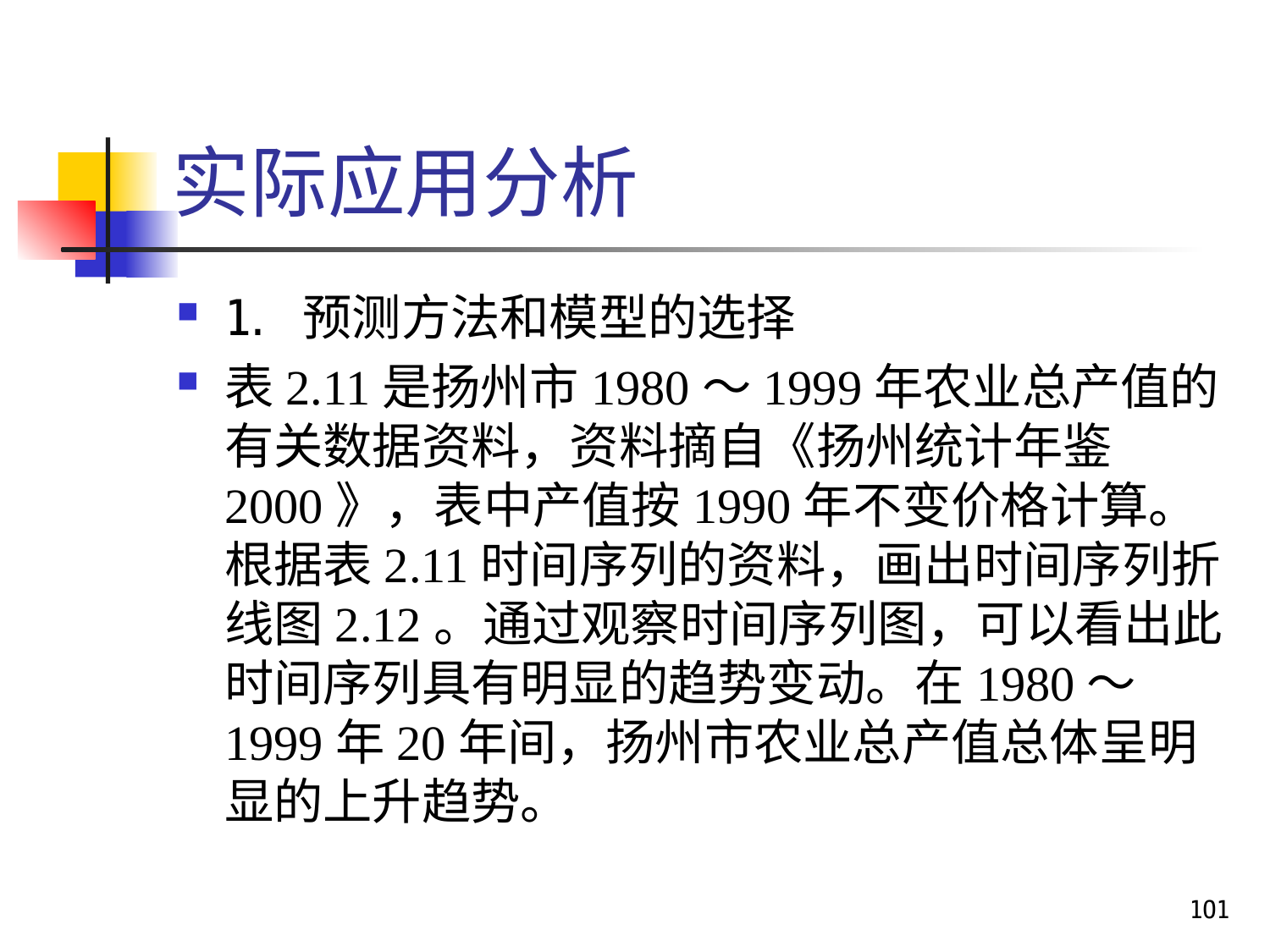

# 实际应用分析
1.  预测方法和模型的选择
表2.11是扬州市1980～1999年农业总产值的有关数据资料，资料摘自《扬州统计年鉴2000》，表中产值按1990年不变价格计算。根据表2.11时间序列的资料，画出时间序列折线图2.12。通过观察时间序列图，可以看出此时间序列具有明显的趋势变动。在1980～1999年20年间，扬州市农业总产值总体呈明显的上升趋势。

101